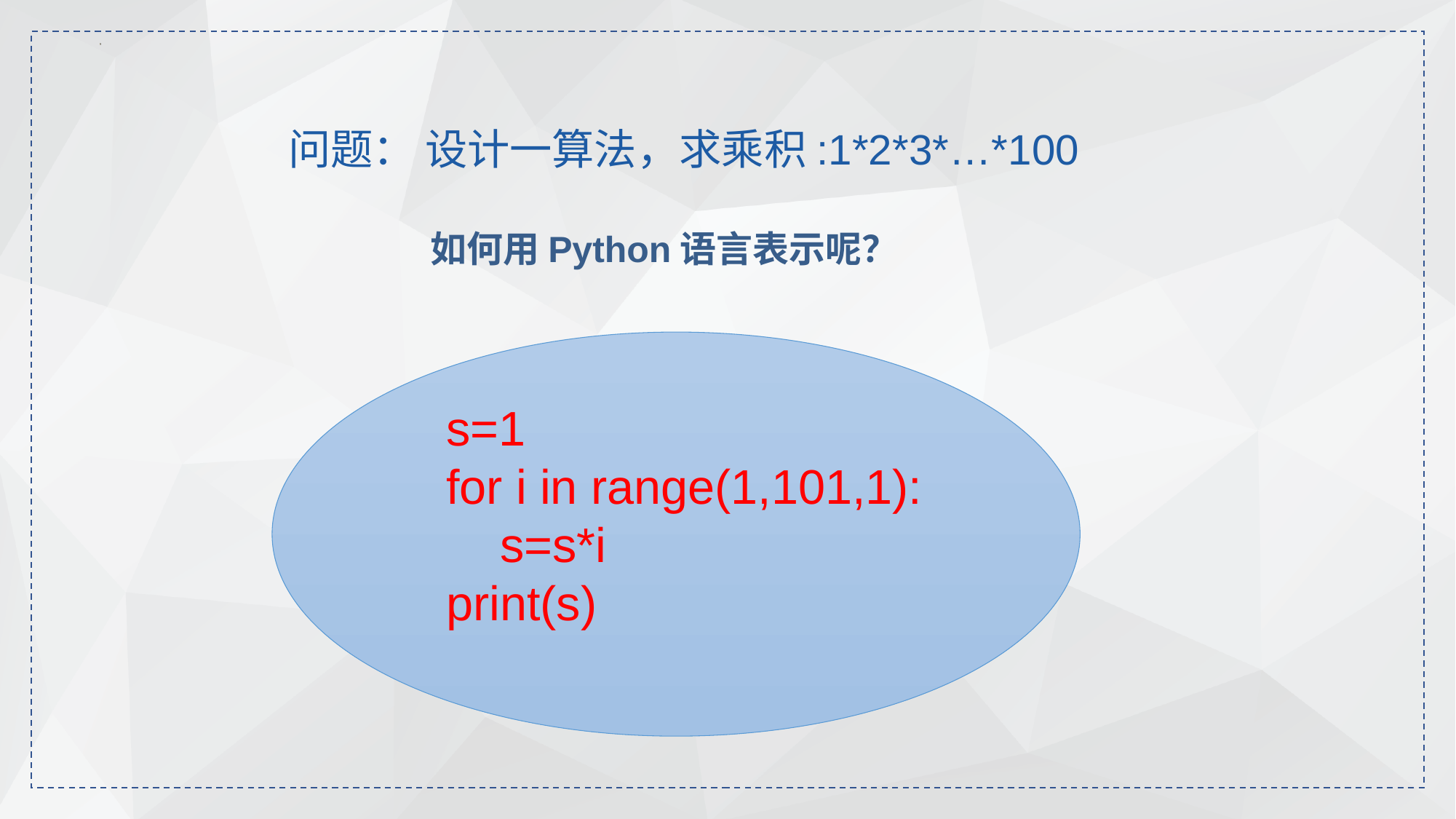

问题： 设计一算法，求乘积:1*2*3*…*100
如何用Python语言表示呢？

s=1
for i in range(1,101,1):
    s=s*i
print(s)